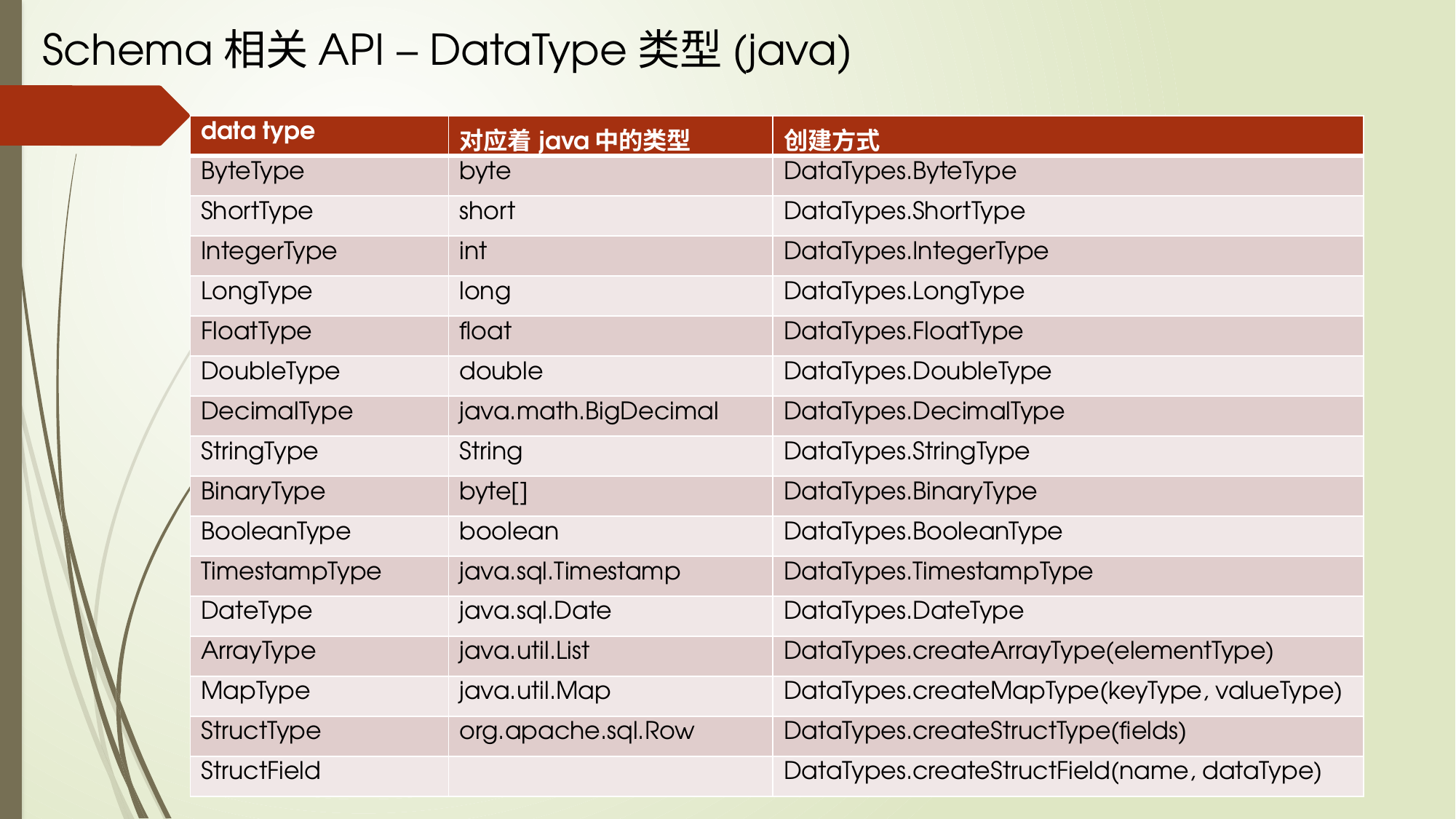

Schema相关API – DataType类型(java)
| data type | 对应着java中的类型 | 创建方式 |
| --- | --- | --- |
| ByteType | byte | DataTypes.ByteType |
| ShortType | short | DataTypes.ShortType |
| IntegerType | int | DataTypes.IntegerType |
| LongType | long | DataTypes.LongType |
| FloatType | float | DataTypes.FloatType |
| DoubleType | double | DataTypes.DoubleType |
| DecimalType | java.math.BigDecimal | DataTypes.DecimalType |
| StringType | String | DataTypes.StringType |
| BinaryType | byte[] | DataTypes.BinaryType |
| BooleanType | boolean | DataTypes.BooleanType |
| TimestampType | java.sql.Timestamp | DataTypes.TimestampType |
| DateType | java.sql.Date | DataTypes.DateType |
| ArrayType | java.util.List | DataTypes.createArrayType(elementType) |
| MapType | java.util.Map | DataTypes.createMapType(keyType, valueType) |
| StructType | org.apache.sql.Row | DataTypes.createStructType(fields) |
| StructField |  | DataTypes.createStructField(name, dataType) |